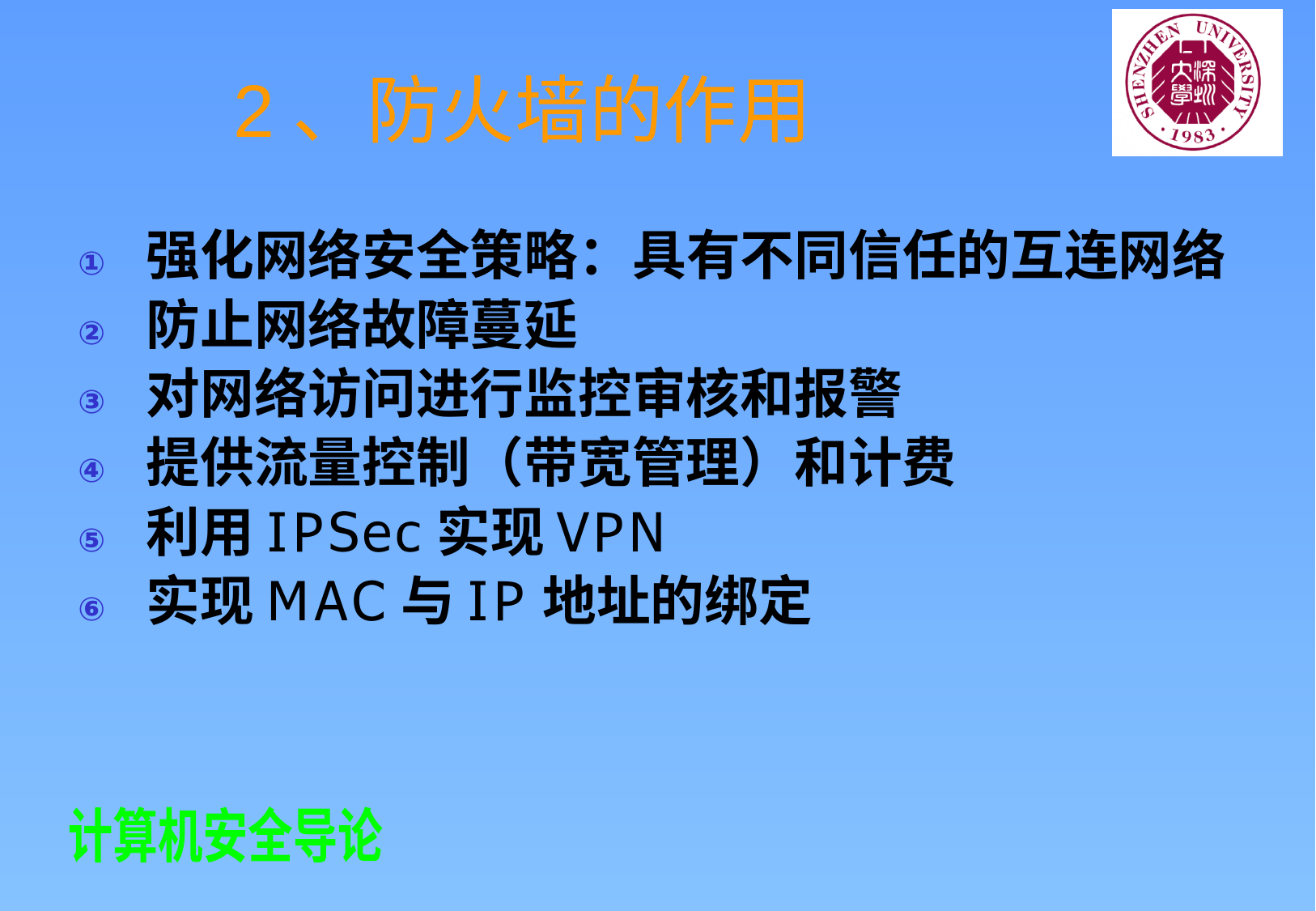

# 2、防火墙的作用
强化网络安全策略：具有不同信任的互连网络
防止网络故障蔓延
对网络访问进行监控审核和报警
提供流量控制（带宽管理）和计费
利用IPSec实现VPN
实现MAC与IP地址的绑定